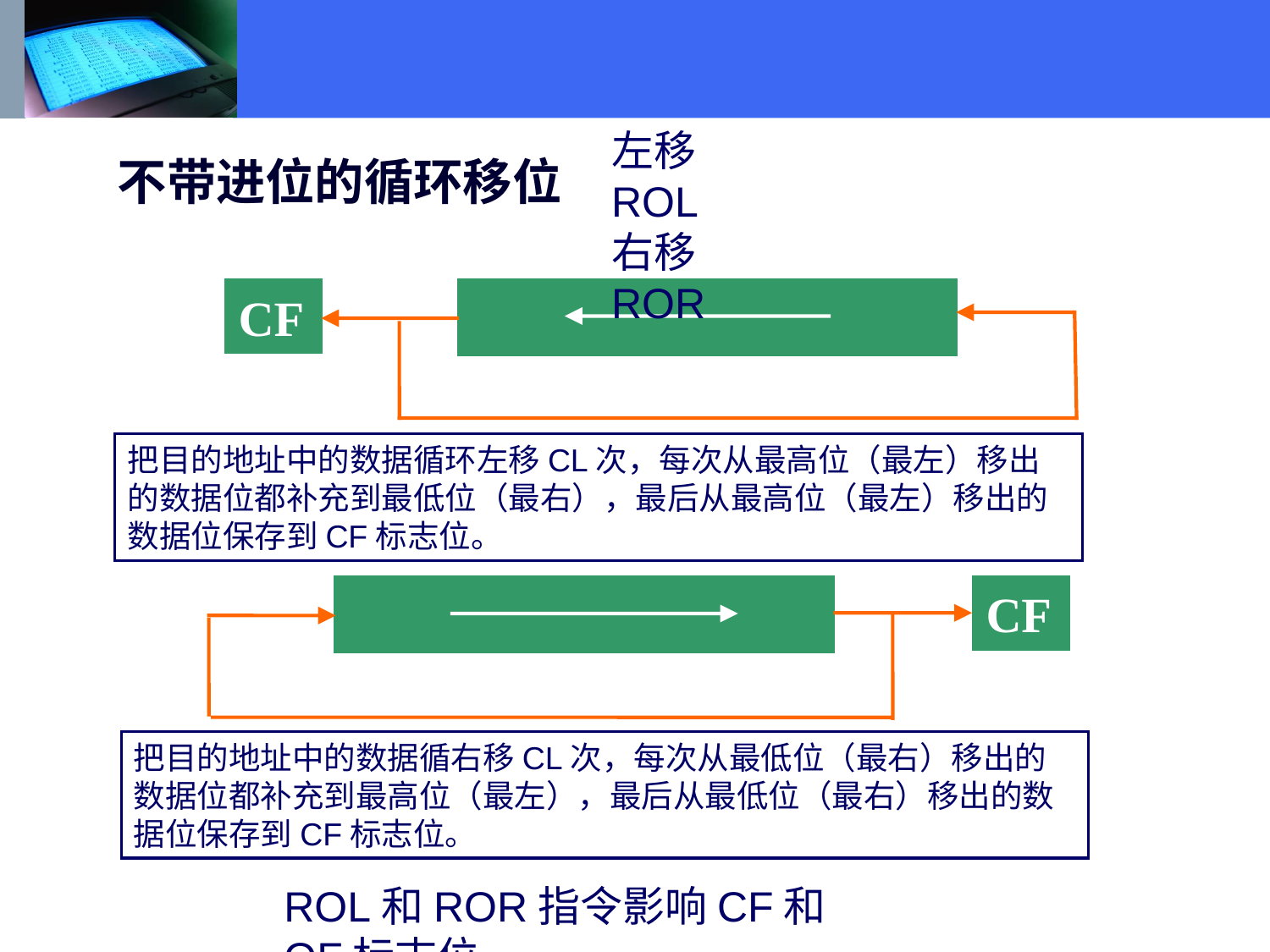

左移 ROL
右移 ROR
不带进位的循环移位
CF

把目的地址中的数据循环左移CL次，每次从最高位（最左）移出的数据位都补充到最低位（最右），最后从最高位（最左）移出的数据位保存到CF标志位。

CF

把目的地址中的数据循右移CL次，每次从最低位（最右）移出的数据位都补充到最高位（最左），最后从最低位（最右）移出的数据位保存到CF标志位。
ROL和ROR指令影响CF和OF标志位